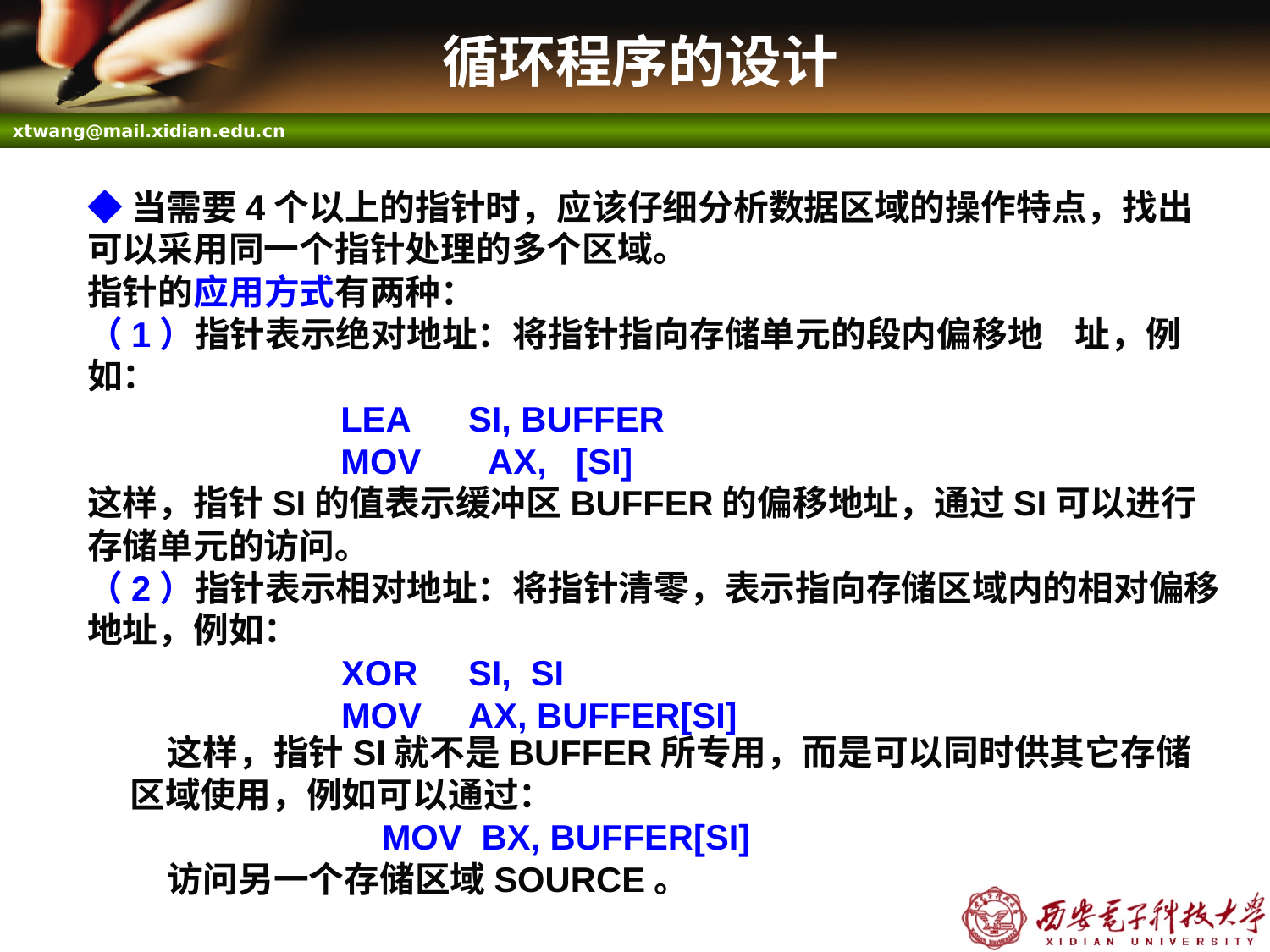

# 循环程序的设计

◆当需要4个以上的指针时，应该仔细分析数据区域的操作特点，找出可以采用同一个指针处理的多个区域。
指针的应用方式有两种：
（1）指针表示绝对地址：将指针指向存储单元的段内偏移地    址，例如：
                          LEA	SI, BUFFER
                          MOV       AX,   [SI]
这样，指针SI的值表示缓冲区BUFFER的偏移地址，通过SI可以进行存储单元的访问。
（2）指针表示相对地址：将指针清零，表示指向存储区域内的相对偏移地址，例如：
		XOR	SI,  SI
		MOV 	AX, BUFFER[SI]
这样，指针SI就不是BUFFER所专用，而是可以同时供其它存储区域使用，例如可以通过：
                      MOV  BX, BUFFER[SI]
访问另一个存储区域SOURCE。